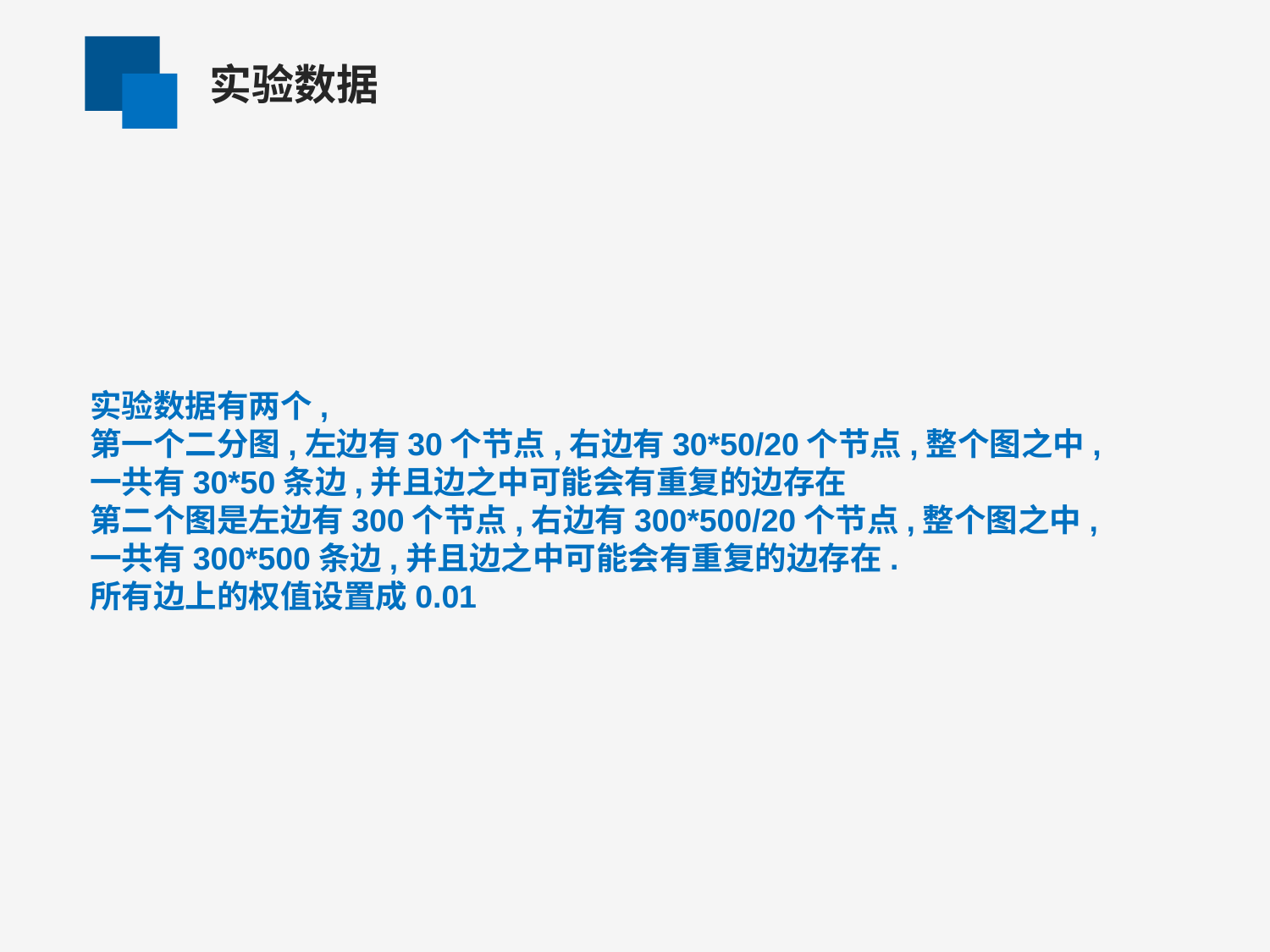

实验数据

实验数据有两个,
第一个二分图,左边有30个节点,右边有30*50/20个节点,整个图之中,
一共有30*50条边,并且边之中可能会有重复的边存在
第二个图是左边有300个节点,右边有300*500/20个节点,整个图之中,
一共有300*500条边,并且边之中可能会有重复的边存在.
所有边上的权值设置成0.01